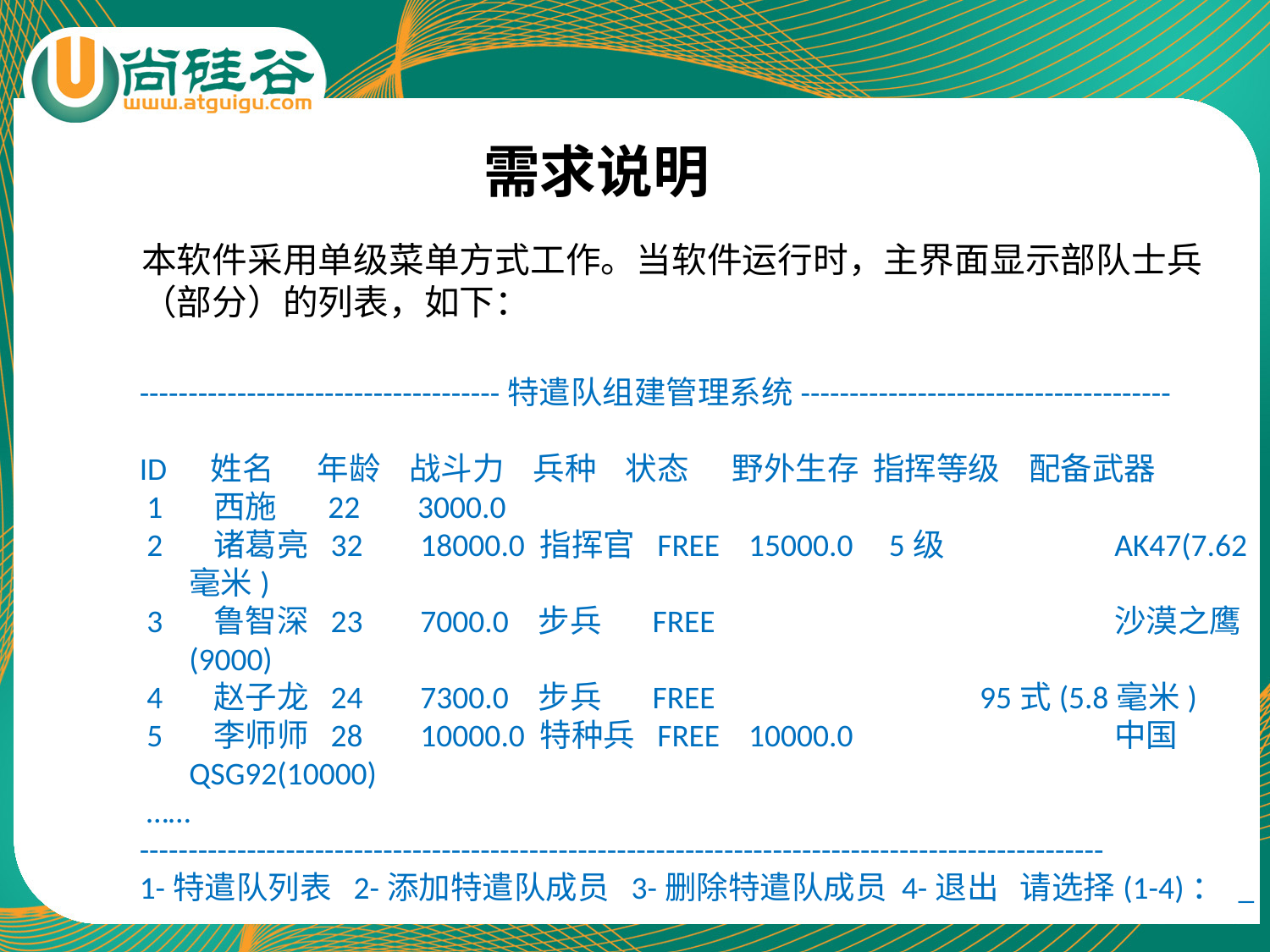

需求说明
	本软件采用单级菜单方式工作。当软件运行时，主界面显示部队士兵（部分）的列表，如下：

-------------------------------------特遣队组建管理系统--------------------------------------

ID     姓名      年龄    战斗力    兵种    状态      野外生存  指挥等级    配备武器
 1      西施      22        3000.0
 2      诸葛亮  32        18000.0 指挥官  FREE    15000.0     5级    	    AK47(7.62毫米)
 3      鲁智深  23        7000.0   步兵      FREE			    沙漠之鹰(9000)
 4      赵子龙  24        7300.0   步兵      FREE                               	    95式(5.8毫米)
 5      李师师  28        10000.0 特种兵  FREE    10000.0		    中国QSG92(10000)
 ……
---------------------------------------------------------------------------------------------------
1-特遣队列表  2-添加特遣队成员  3-删除特遣队成员 4-退出   请选择(1-4)： _